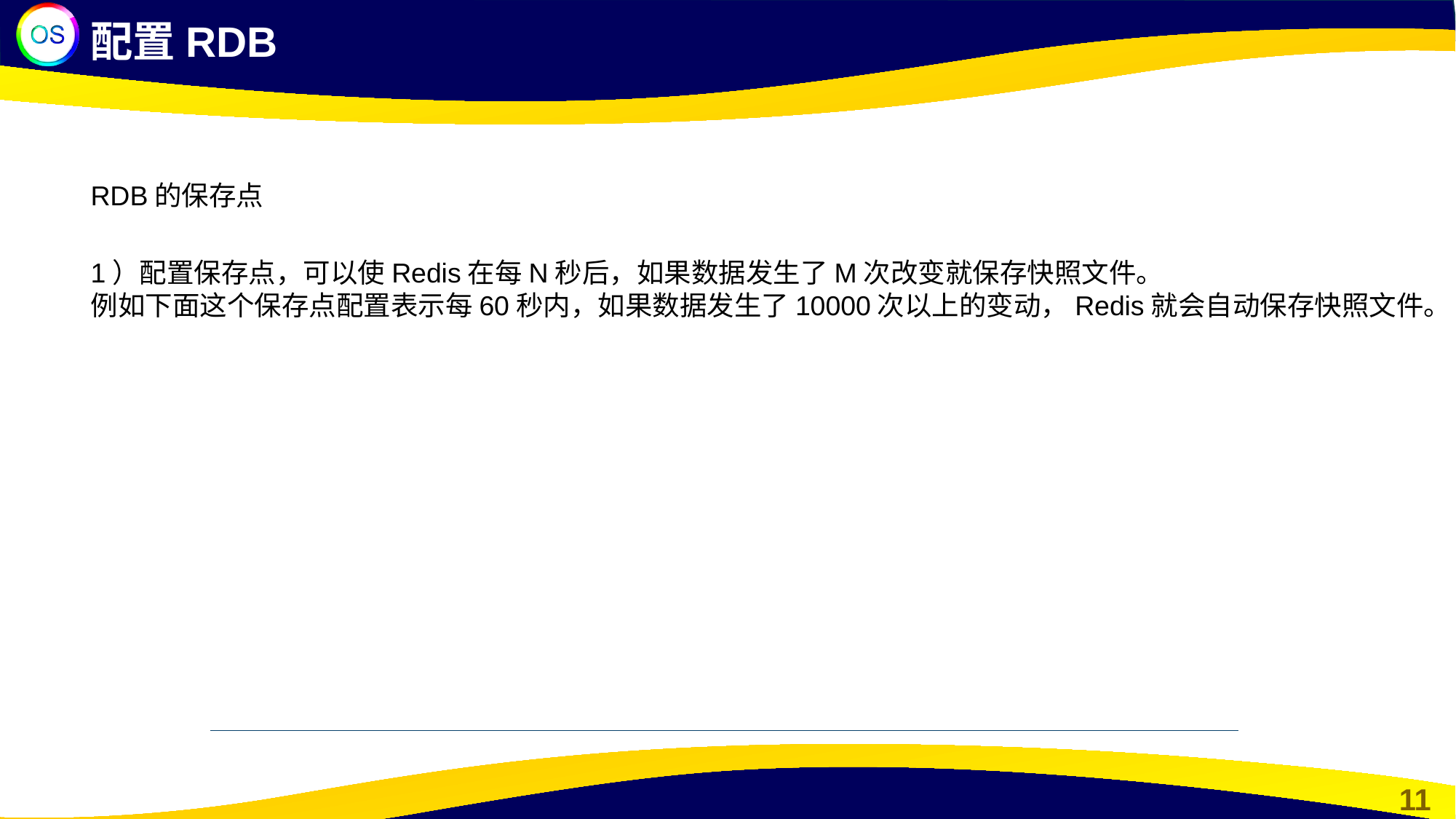

配置RDB

RDB的保存点

1）配置保存点，可以使Redis在每N秒后，如果数据发生了M次改变就保存快照文件。
例如下面这个保存点配置表示每60秒内，如果数据发生了10000次以上的变动，Redis就会自动保存快照文件。